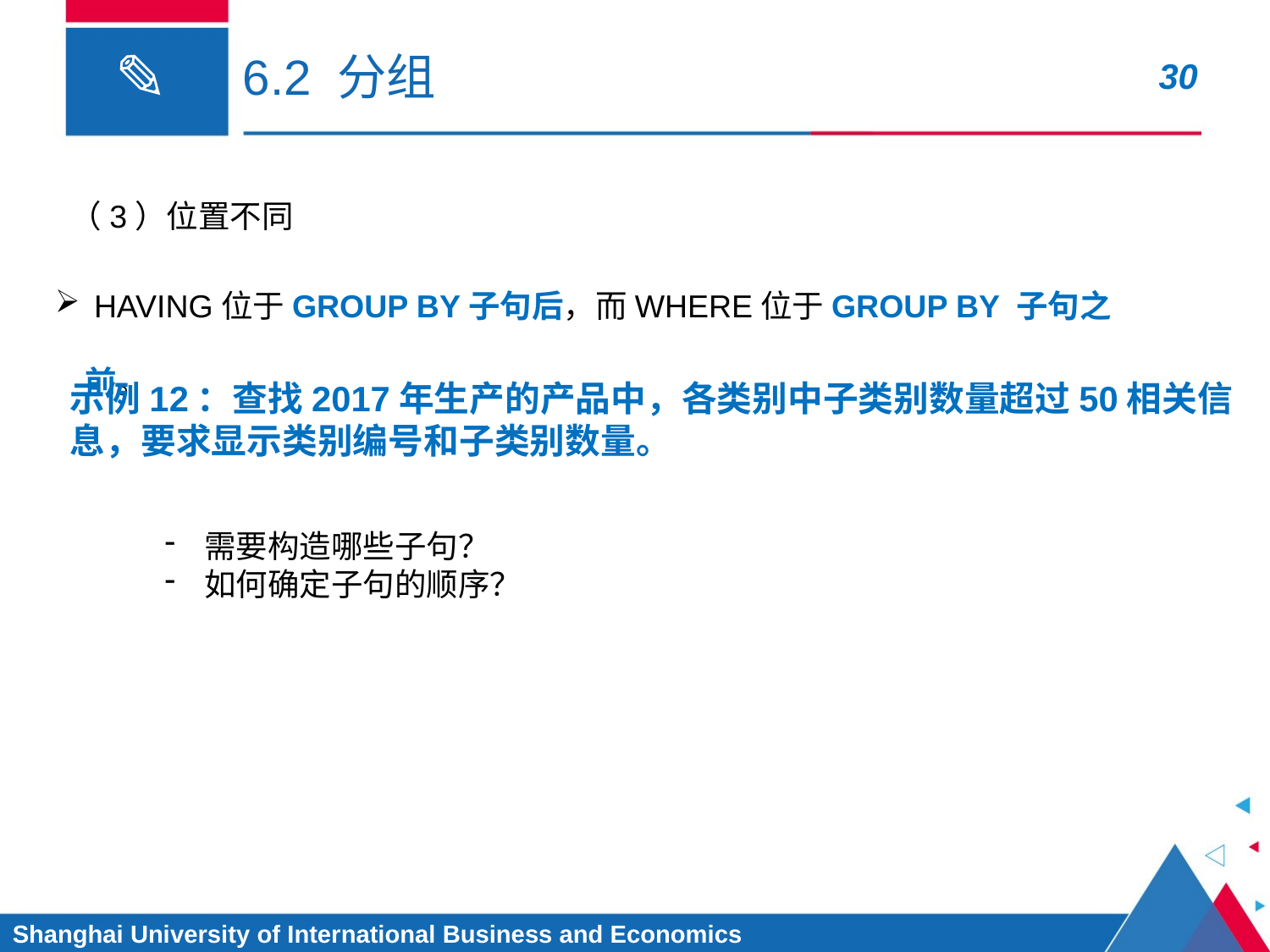

# 6.2 分组
（3）位置不同
 HAVING位于GROUP BY子句后，而WHERE位于GROUP BY 子句之前。
示例12：查找2017年生产的产品中，各类别中子类别数量超过50相关信息，要求显示类别编号和子类别数量。
需要构造哪些子句？
如何确定子句的顺序？